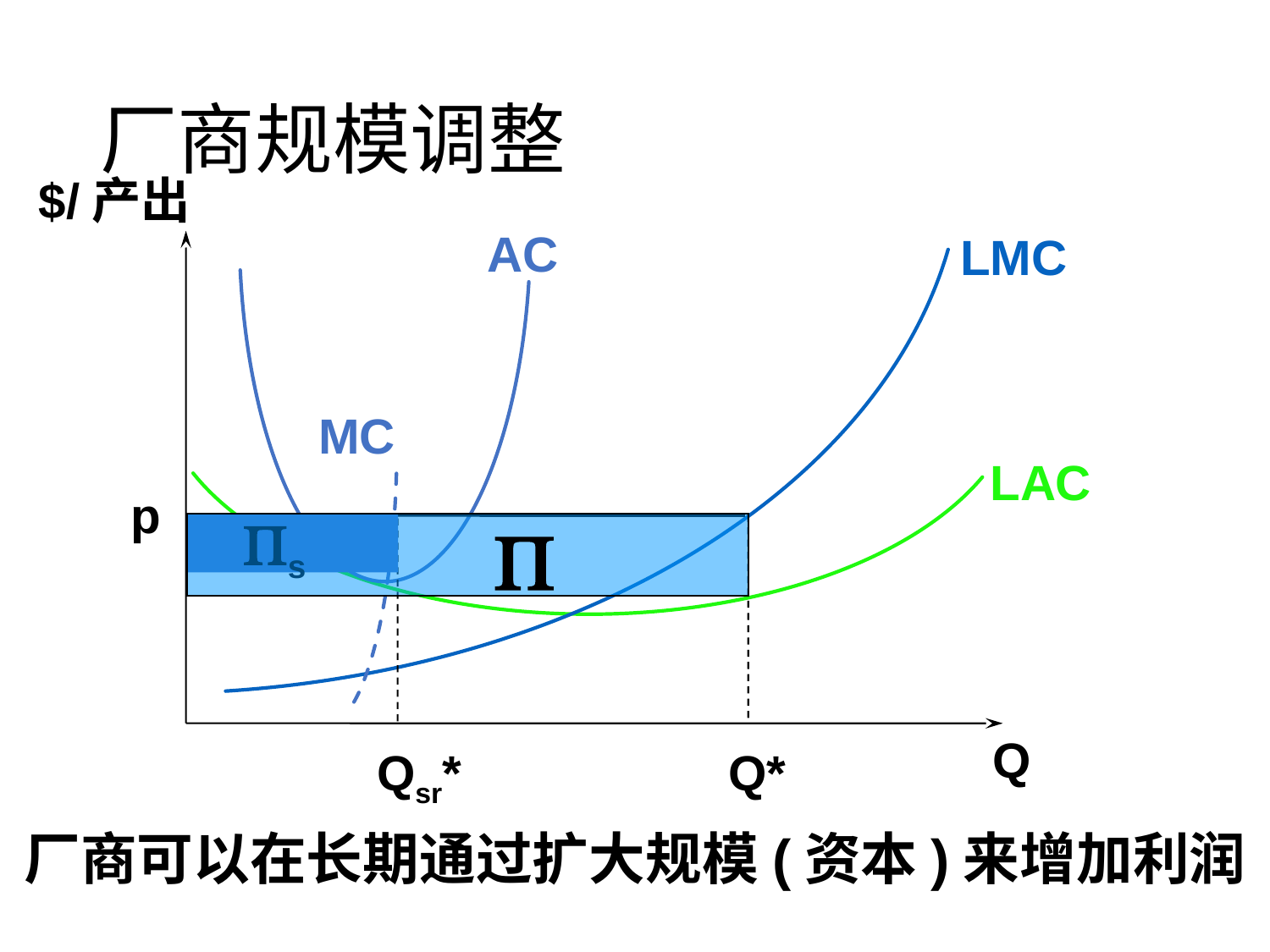

# 厂商规模调整

$/产出
AC
LMC

MC

LAC
p
Πs
Π

Q

Qsr*
Q*
厂商可以在长期通过扩大规模(资本)来增加利润